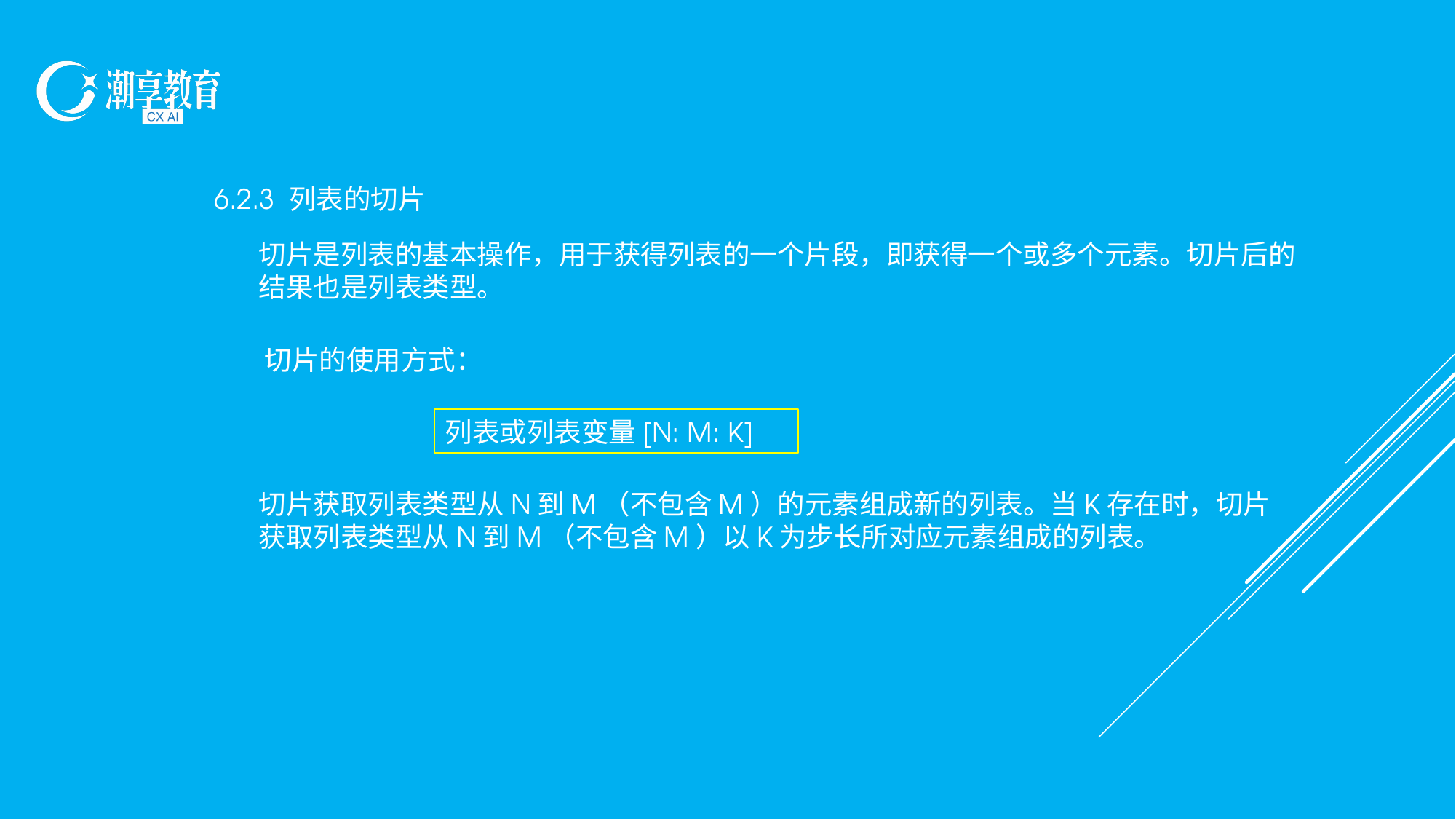

6.2.3 列表的切片
切片是列表的基本操作，用于获得列表的一个片段，即获得一个或多个元素。切片后的结果也是列表类型。
切片的使用方式：
列表或列表变量[N: M: K]
切片获取列表类型从N到M（不包含M）的元素组成新的列表。当K存在时，切片获取列表类型从N到M（不包含M）以K为步长所对应元素组成的列表。